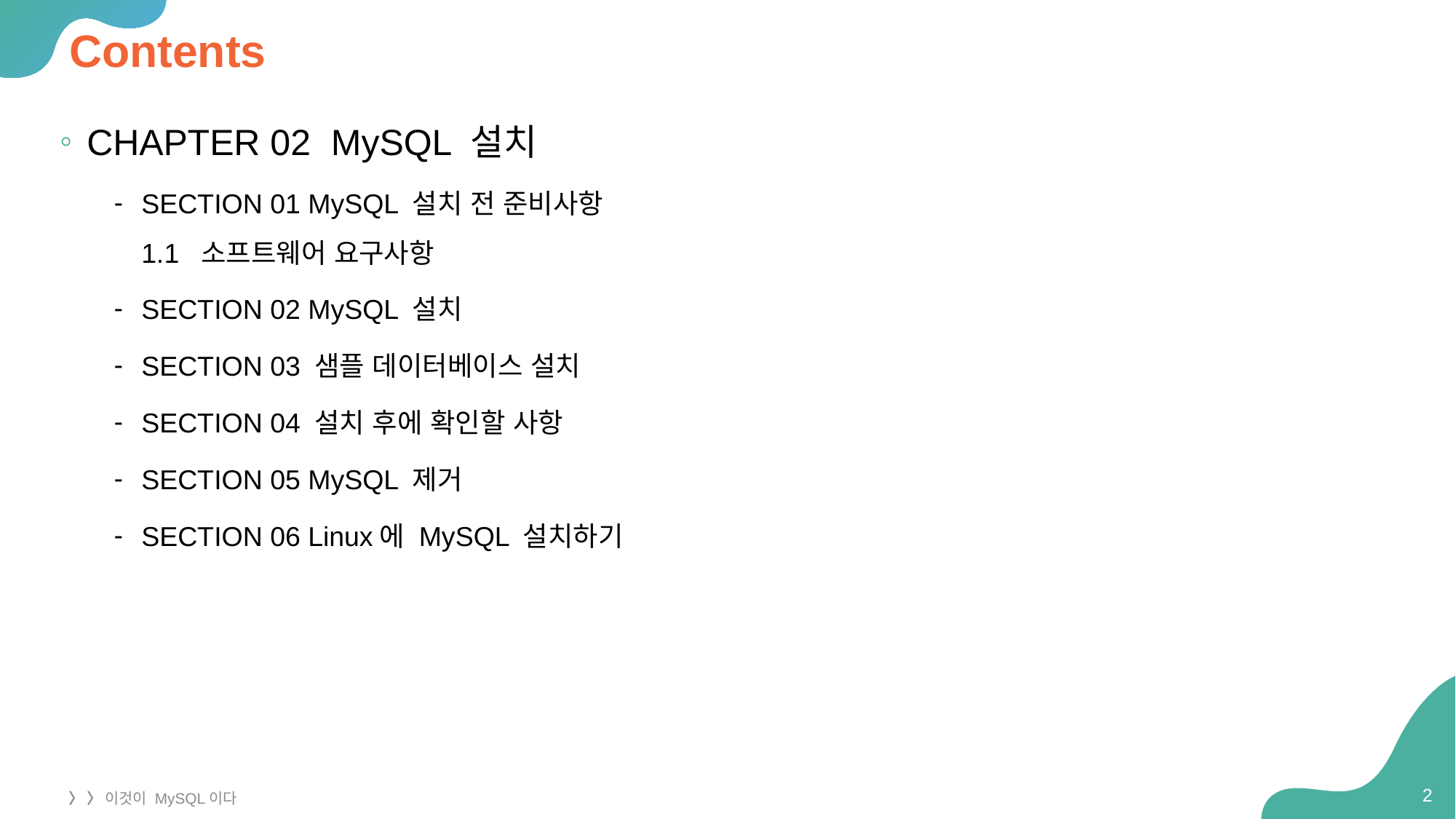

# Contents
CHAPTER 02  MySQL 설치
SECTION 01 MySQL 설치 전 준비사항
1.1  소프트웨어 요구사항
SECTION 02 MySQL 설치
SECTION 03 샘플 데이터베이스 설치
SECTION 04 설치 후에 확인할 사항
SECTION 05 MySQL 제거
SECTION 06 Linux에 MySQL 설치하기

2
〉 〉 이것이 MySQL이다